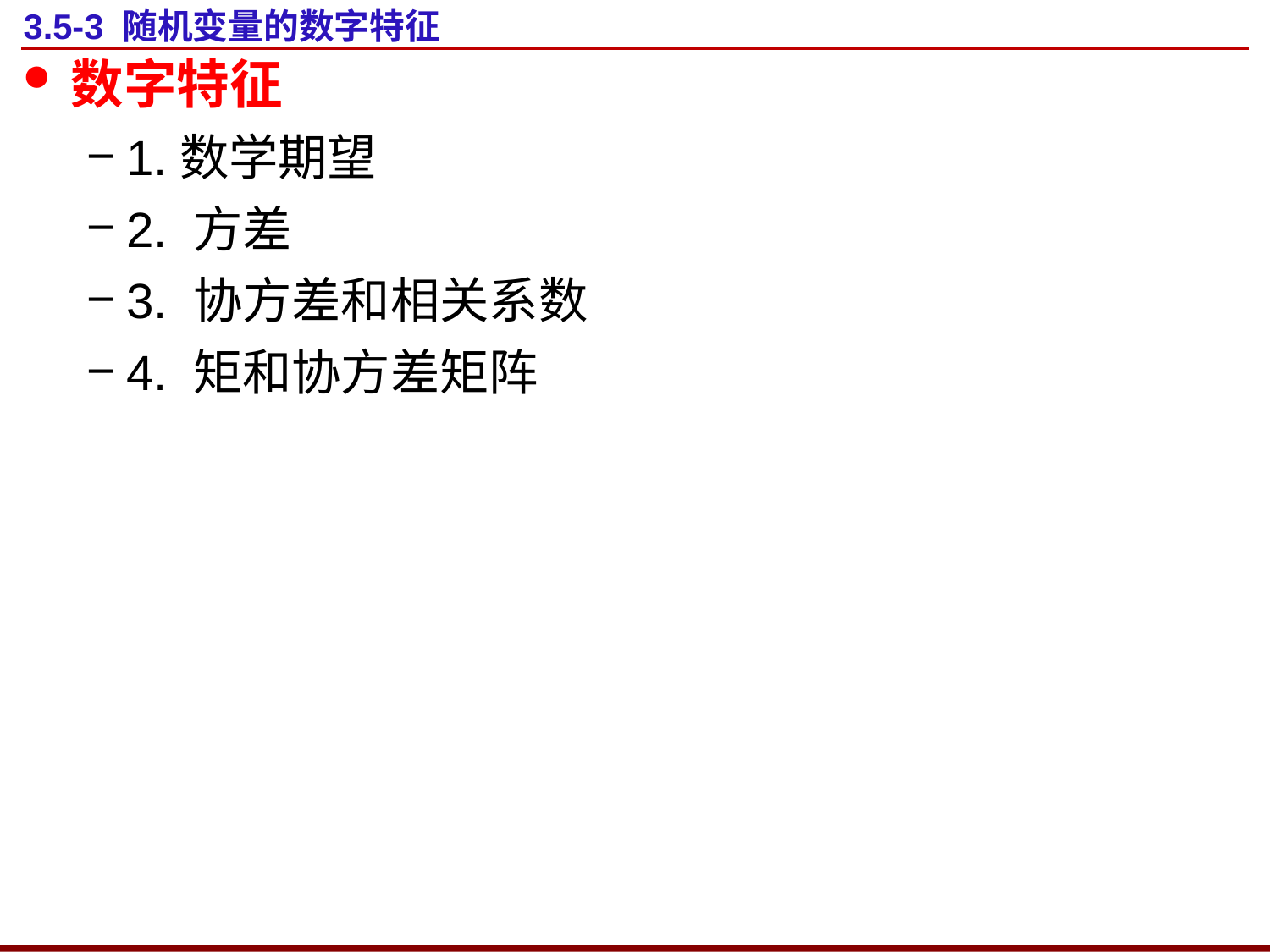

# 3.5-3 随机变量的数字特征
数字特征
1.数学期望
2. 方差
3. 协方差和相关系数
4. 矩和协方差矩阵